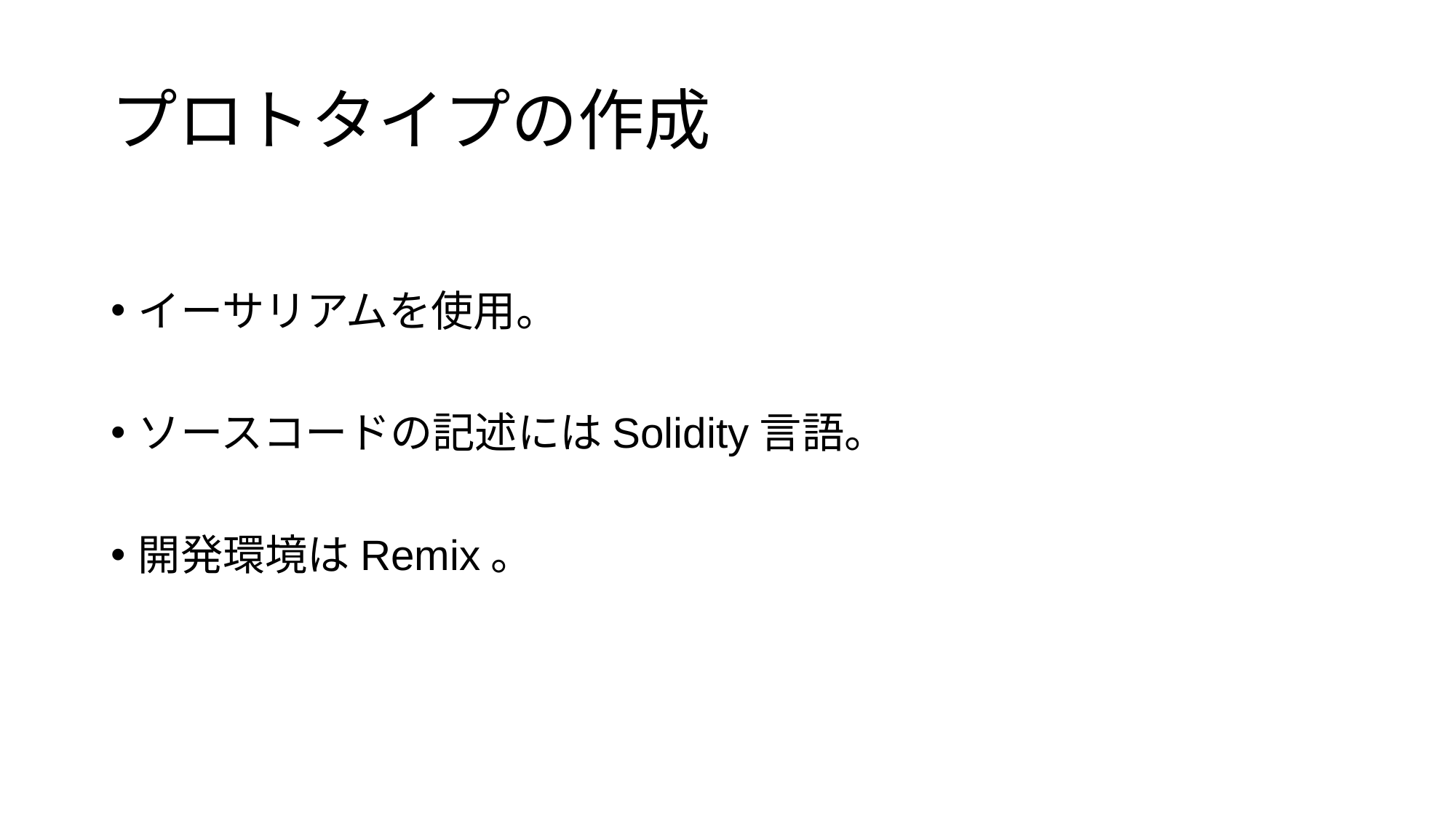

# プロトタイプの作成

イーサリアムを使用。

ソースコードの記述にはSolidity言語。

開発環境はRemix。